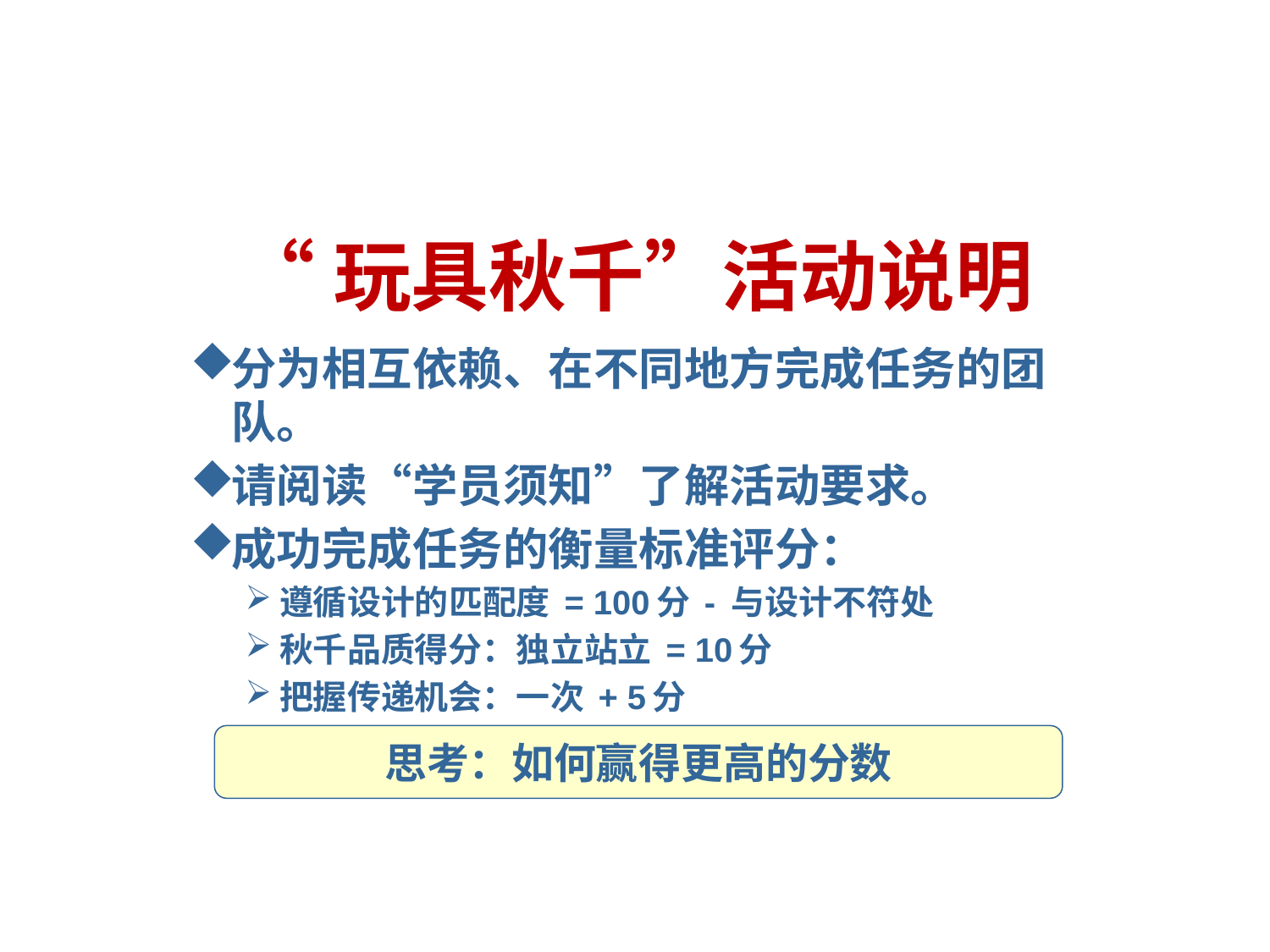

# “玩具秋千”活动说明
分为相互依赖、在不同地方完成任务的团队。
请阅读“学员须知”了解活动要求。
成功完成任务的衡量标准评分：
遵循设计的匹配度 = 100分 - 与设计不符处
秋千品质得分：独立站立 = 10分
把握传递机会：一次 + 5分
思考：如何赢得更高的分数